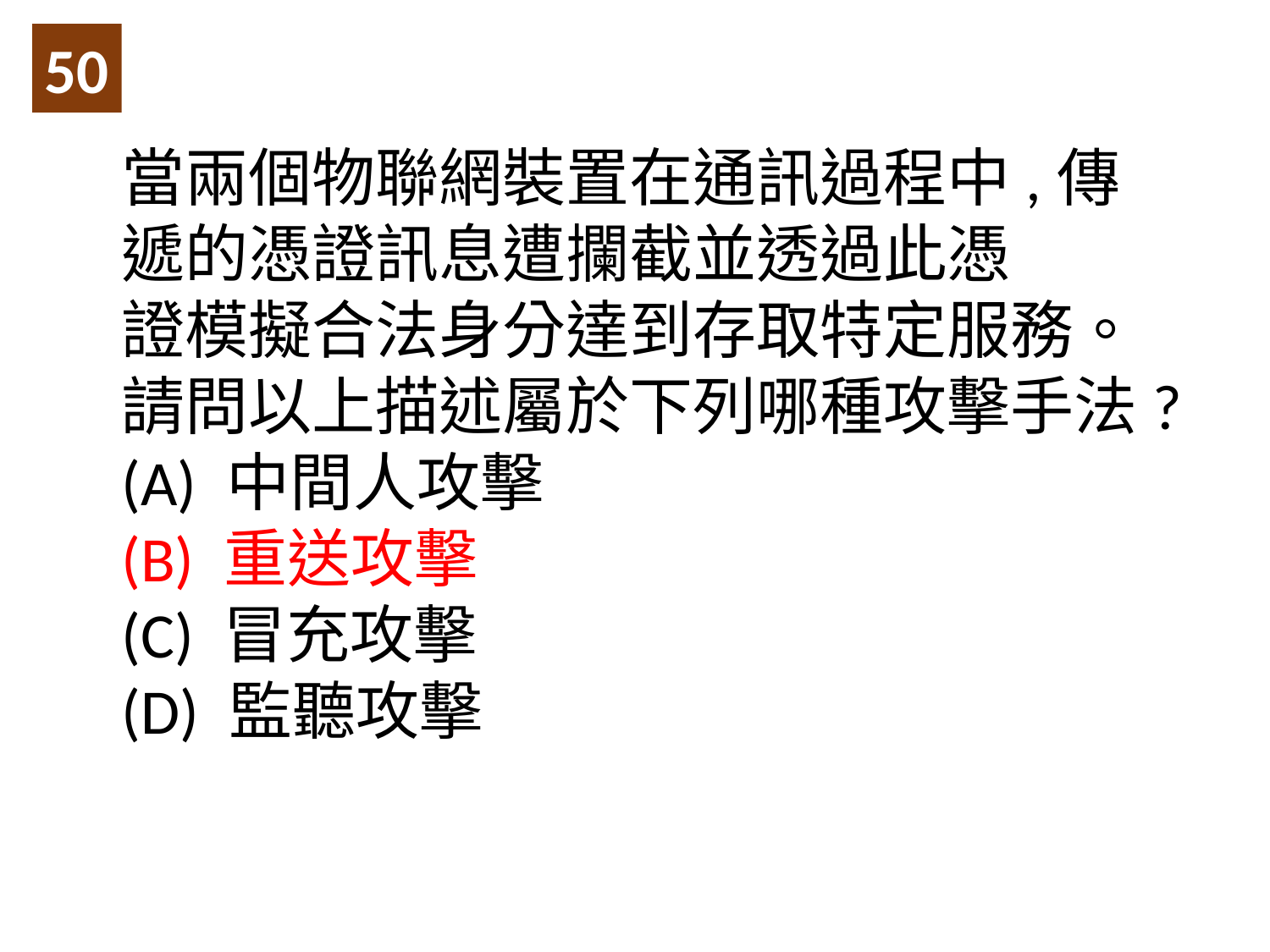

50
當兩個物聯網裝置在通訊過程中,傳遞的憑證訊息遭攔截並透過此憑
證模擬合法身分達到存取特定服務。請問以上描述屬於下列哪種攻擊手法?
(A) 中間人攻擊
(B) 重送攻擊
(C) 冒充攻擊
(D) 監聽攻擊